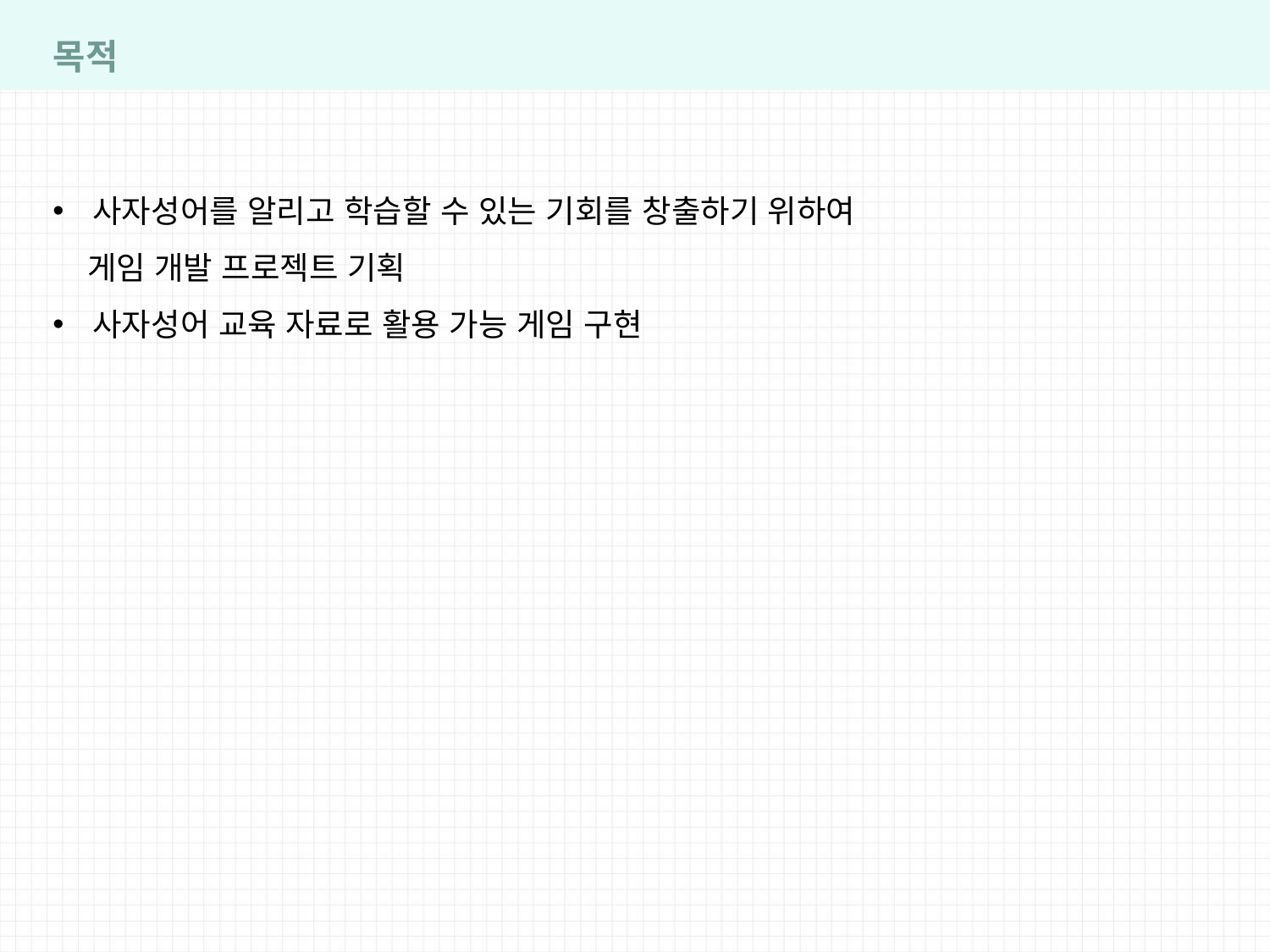

목적
사자성어를 알리고 학습할 수 있는 기회를 창출하기 위하여
   게임 개발 프로젝트 기획
사자성어 교육 자료로 활용 가능 게임 구현